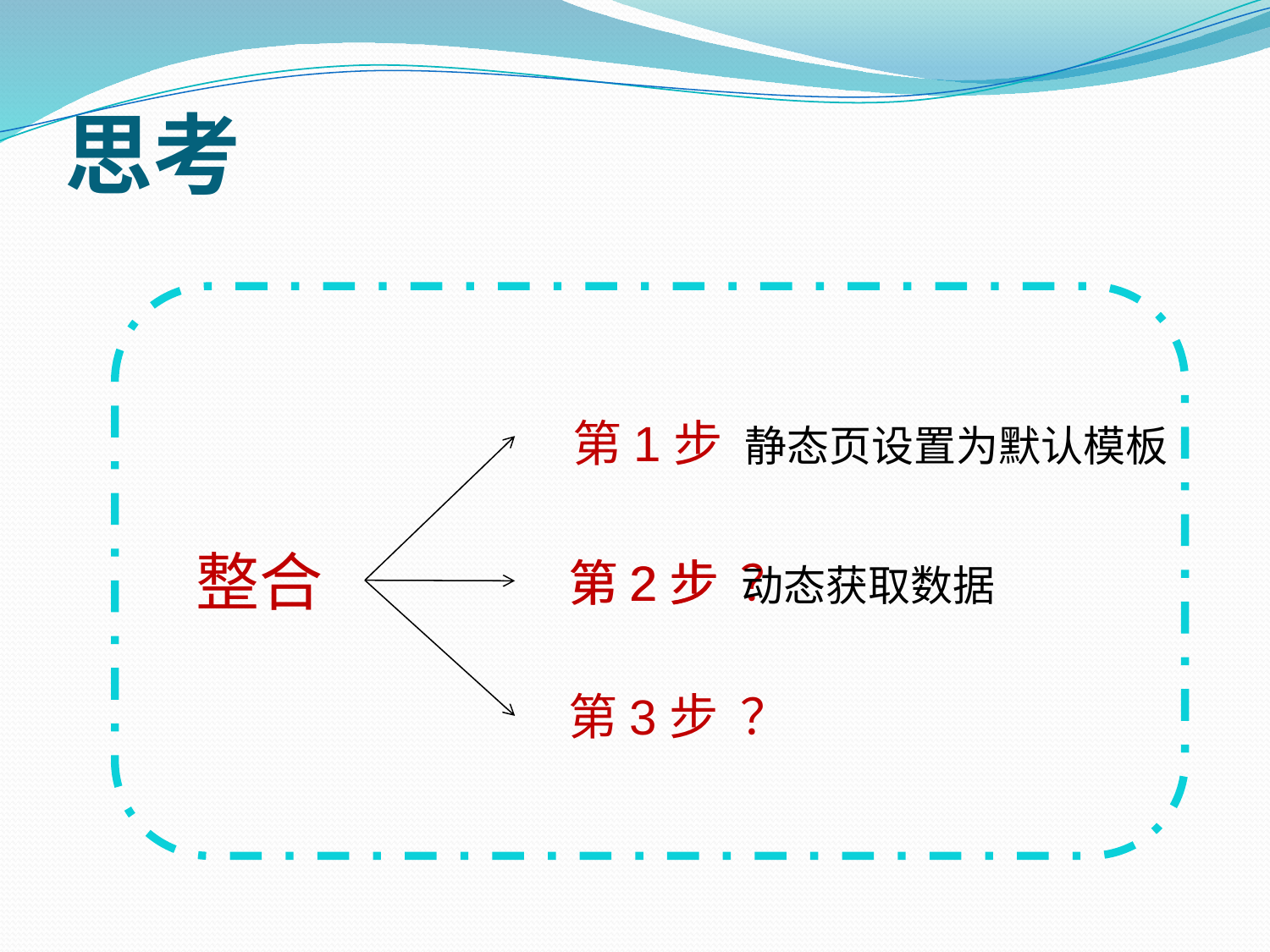

# 思考
第1步  静态页设置为默认模板
整合
第2步  ？
第2步  动态获取数据
第3步  ？